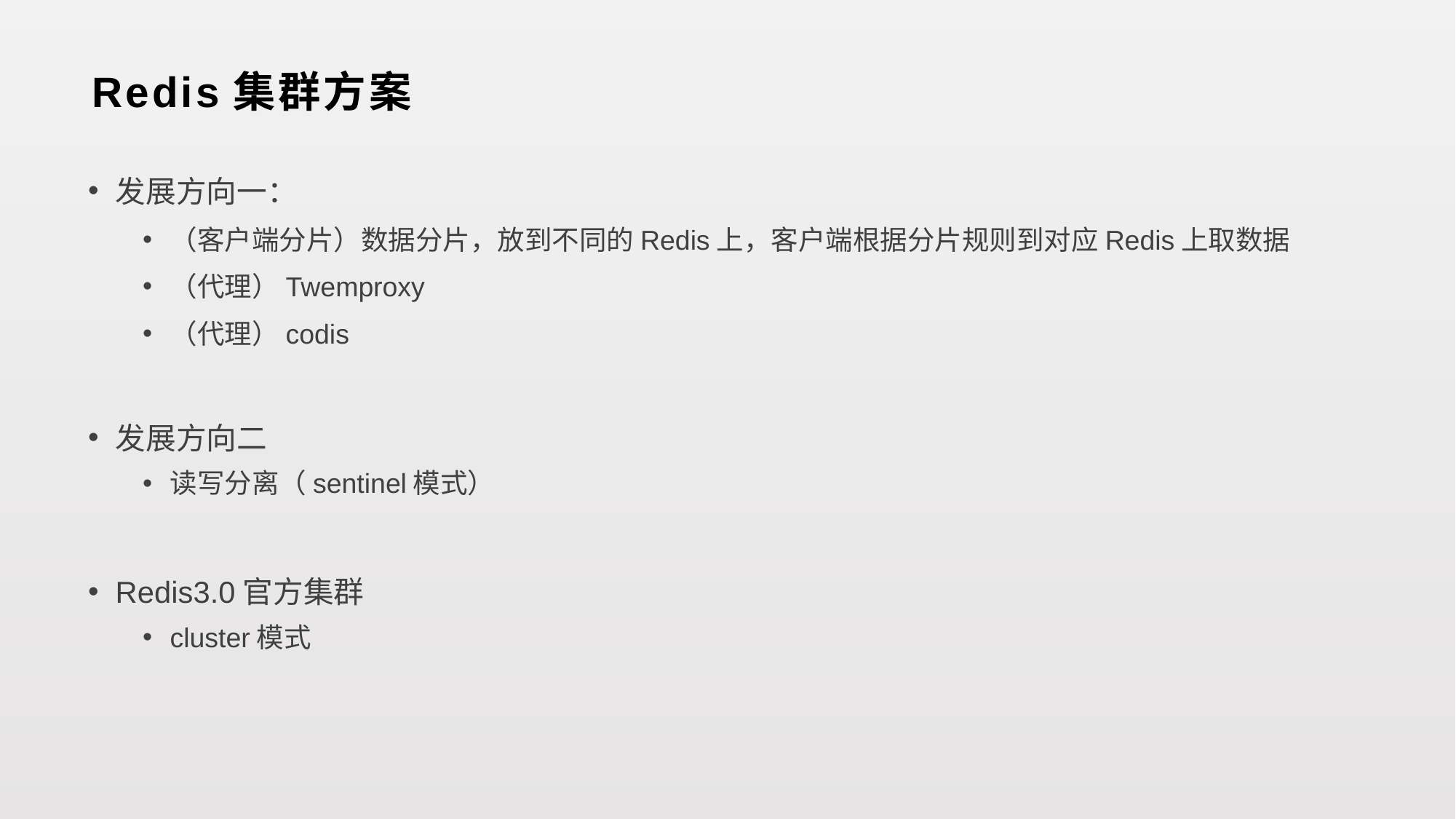

Redis集群方案
发展方向一：
（客户端分片）数据分片，放到不同的Redis上，客户端根据分片规则到对应Redis上取数据
（代理）Twemproxy
（代理）codis

发展方向二
读写分离（sentinel模式）

Redis3.0官方集群
cluster模式